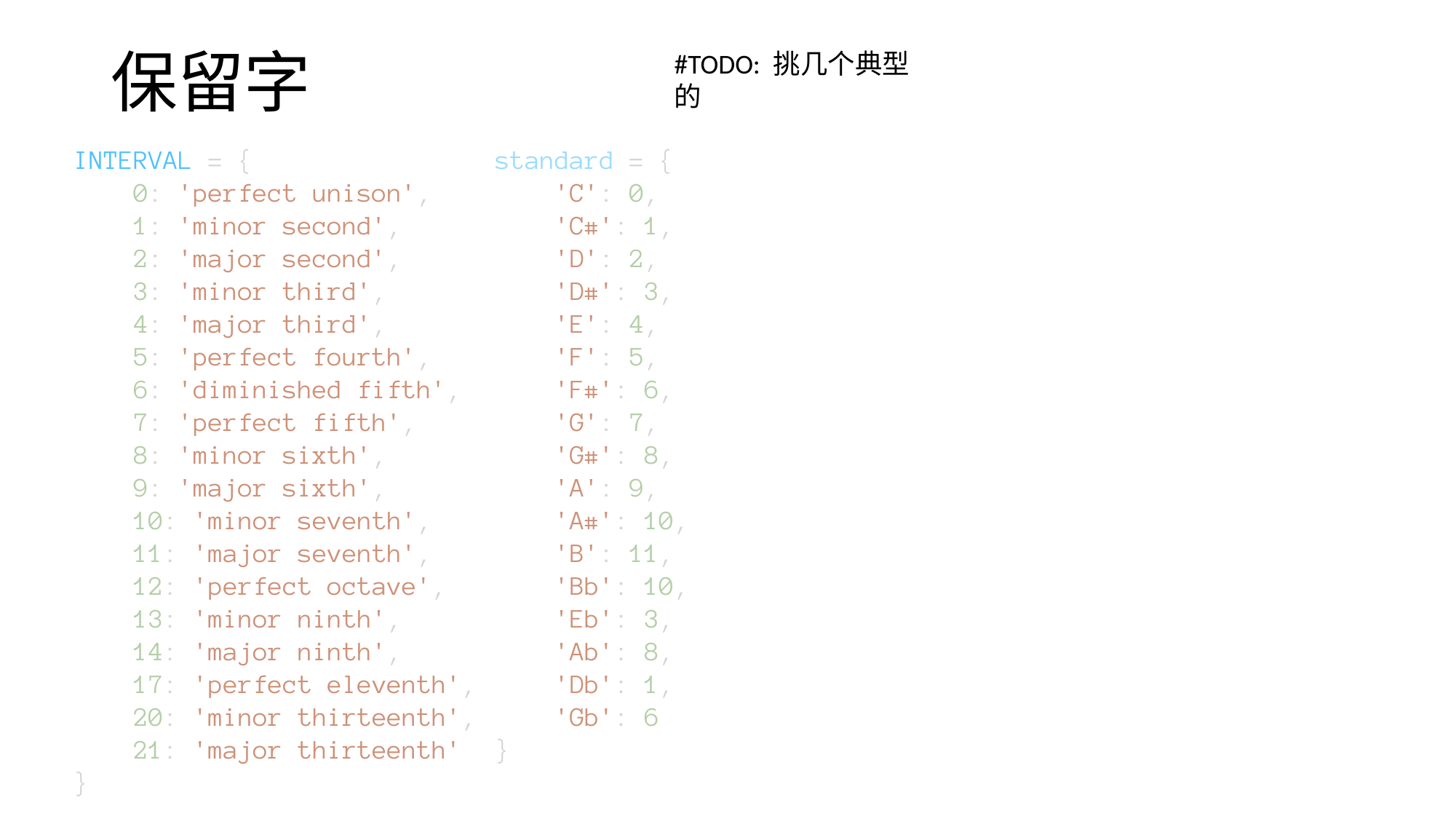

#TODO: 挑几个典型的
保留字
INTERVAL = {
    0: 'perfect unison',
    1: 'minor second',
    2: 'major second',
    3: 'minor third',
    4: 'major third',
    5: 'perfect fourth',
    6: 'diminished fifth',
    7: 'perfect fifth',
    8: 'minor sixth',
    9: 'major sixth',
    10: 'minor seventh',
    11: 'major seventh',
    12: 'perfect octave',
    13: 'minor ninth',
    14: 'major ninth',
    17: 'perfect eleventh',
    20: 'minor thirteenth',
    21: 'major thirteenth'
}
standard = {
    'C': 0,
    'C#': 1,
    'D': 2,
    'D#': 3,
    'E': 4,
    'F': 5,
    'F#': 6,
    'G': 7,
    'G#': 8,
    'A': 9,
    'A#': 10,
    'B': 11,
    'Bb': 10,
    'Eb': 3,
    'Ab': 8,
    'Db': 1,
    'Gb': 6
}